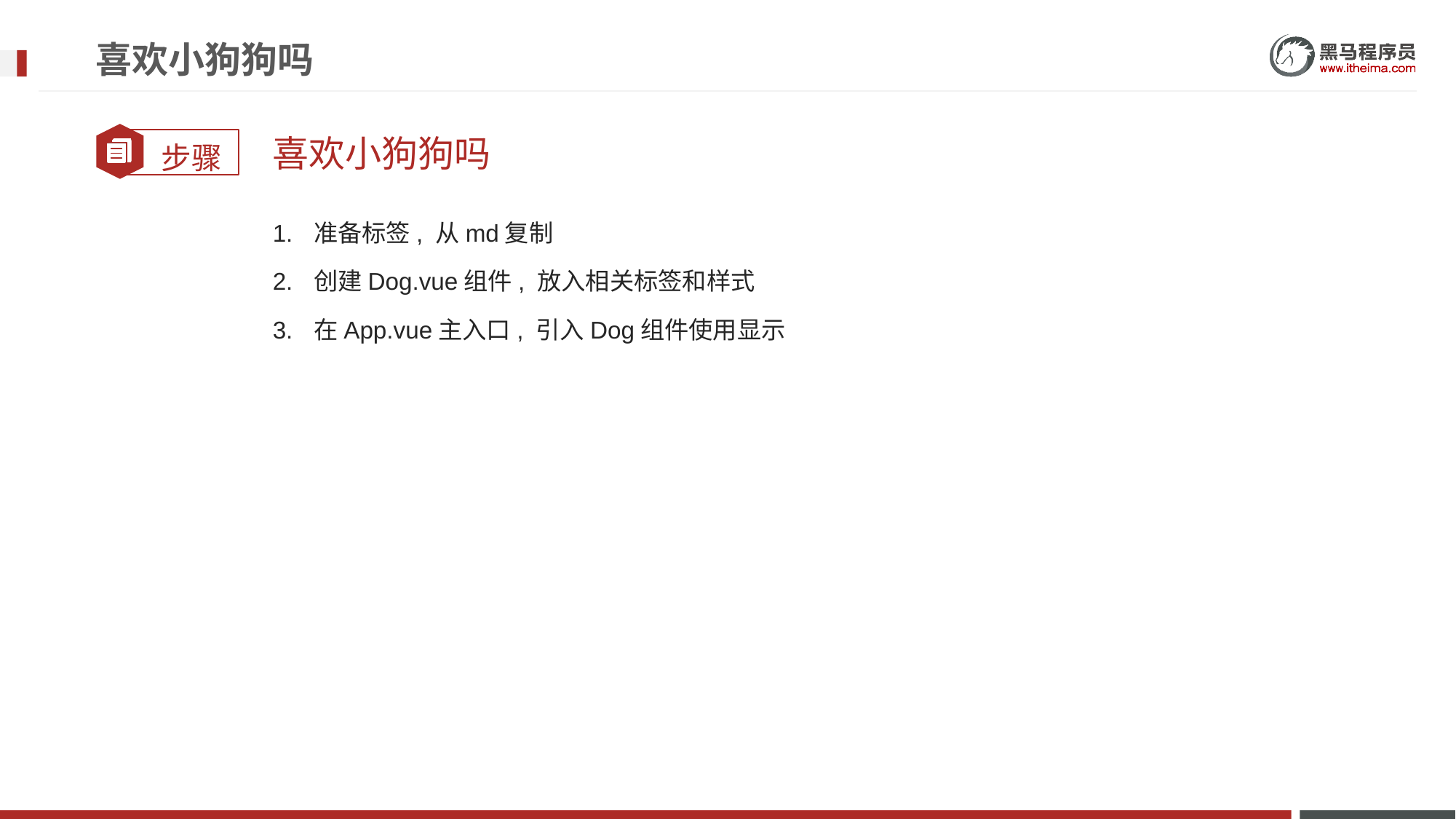

# 喜欢小狗狗吗
喜欢小狗狗吗
准备标签, 从md复制
创建Dog.vue组件, 放入相关标签和样式
在App.vue主入口, 引入Dog组件使用显示